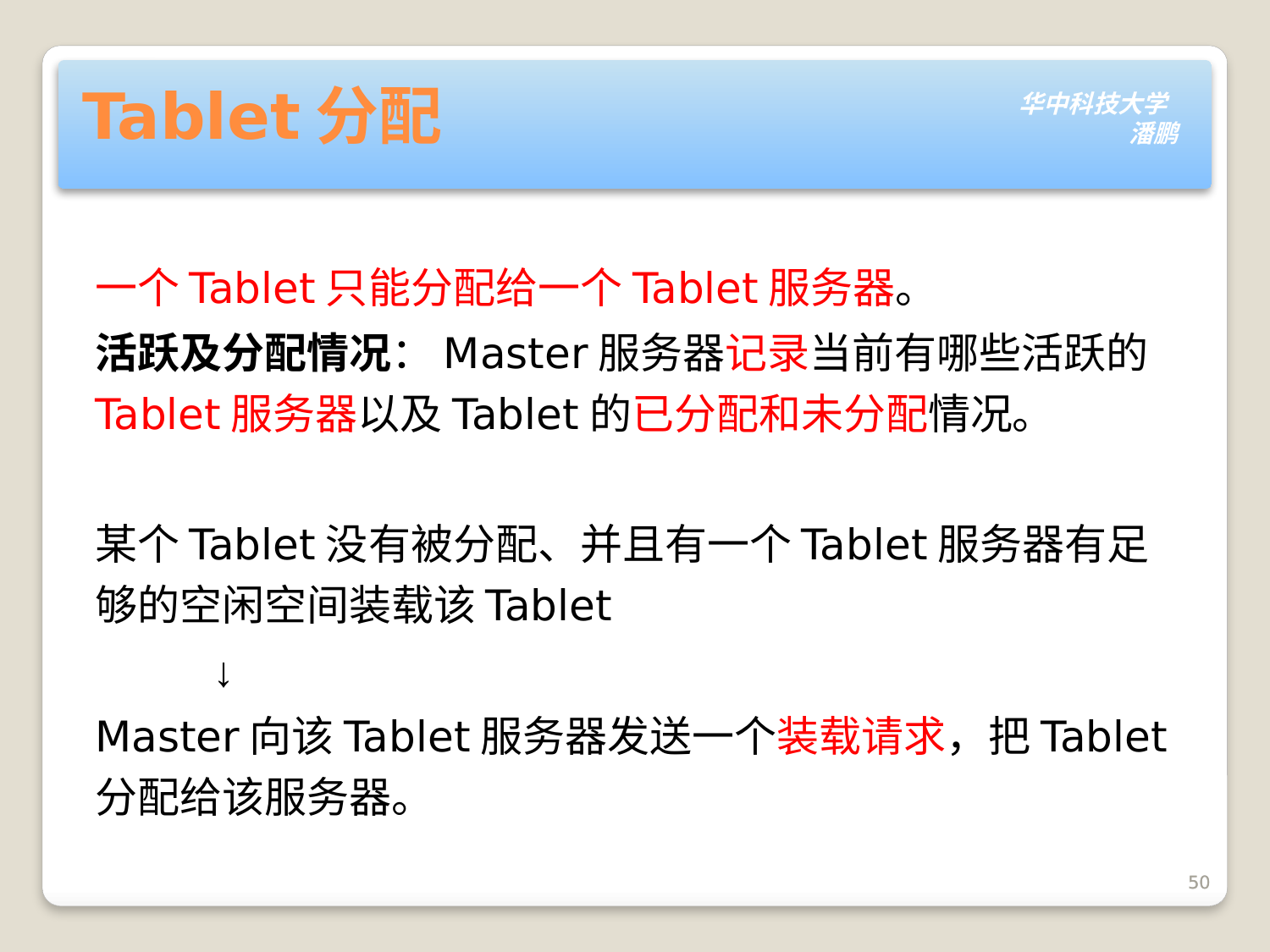

# Tablet分配
一个Tablet只能分配给一个Tablet服务器。
活跃及分配情况：Master服务器记录当前有哪些活跃的Tablet服务器以及Tablet的已分配和未分配情况。

某个Tablet没有被分配、并且有一个Tablet服务器有足够的空闲空间装载该Tablet
          ↓
Master向该Tablet服务器发送一个装载请求，把Tablet分配给该服务器。
50
50